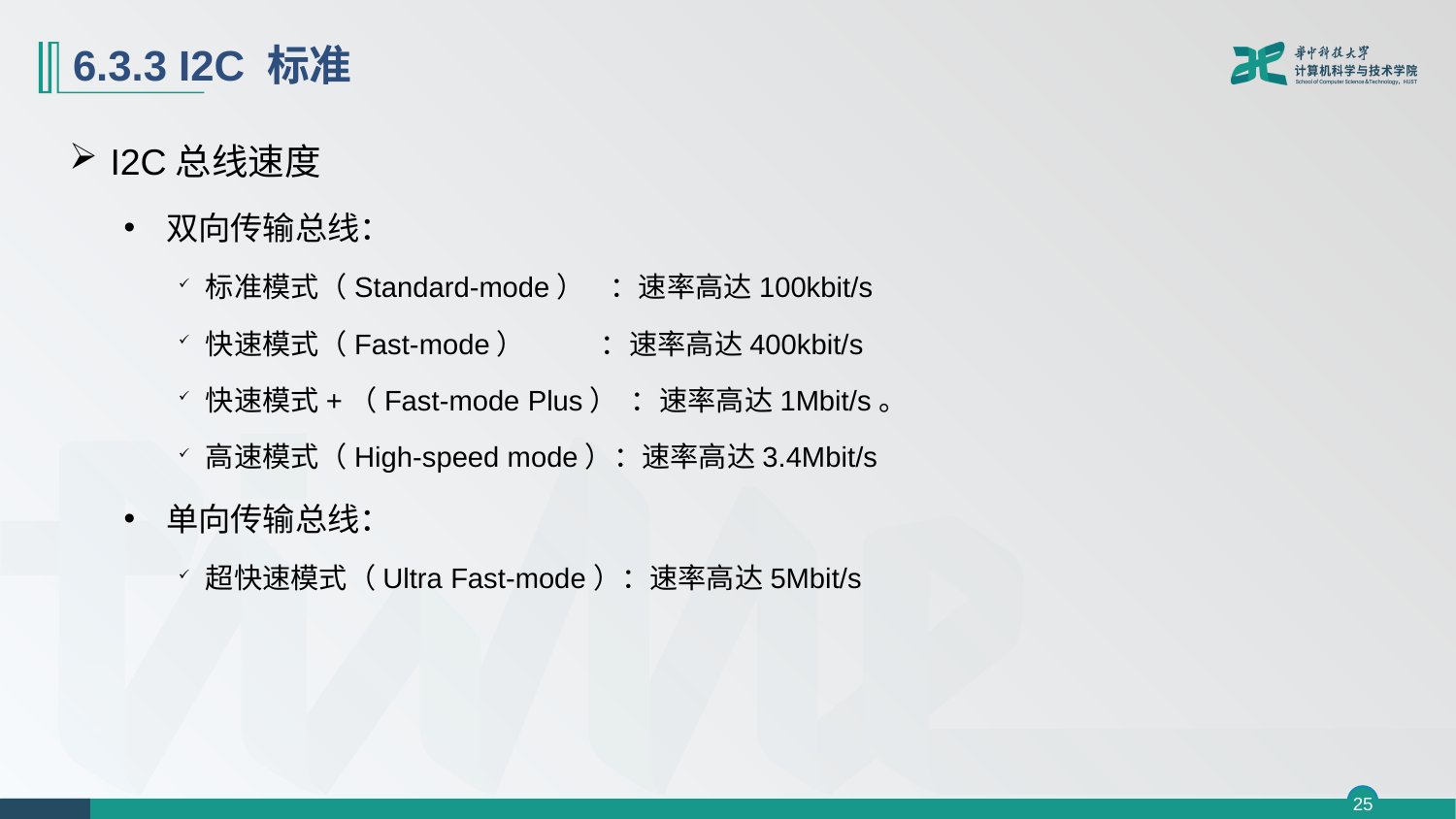

# 6.3.3 I2C 标准
I2C总线速度
双向传输总线：
标准模式（Standard-mode）    ：速率高达100kbit/s
快速模式（Fast-mode）            ：速率高达400kbit/s
快速模式+（Fast-mode Plus）  ：速率高达1Mbit/s。
高速模式（High-speed mode）：速率高达3.4Mbit/s
单向传输总线：
超快速模式（Ultra Fast-mode）：速率高达5Mbit/s